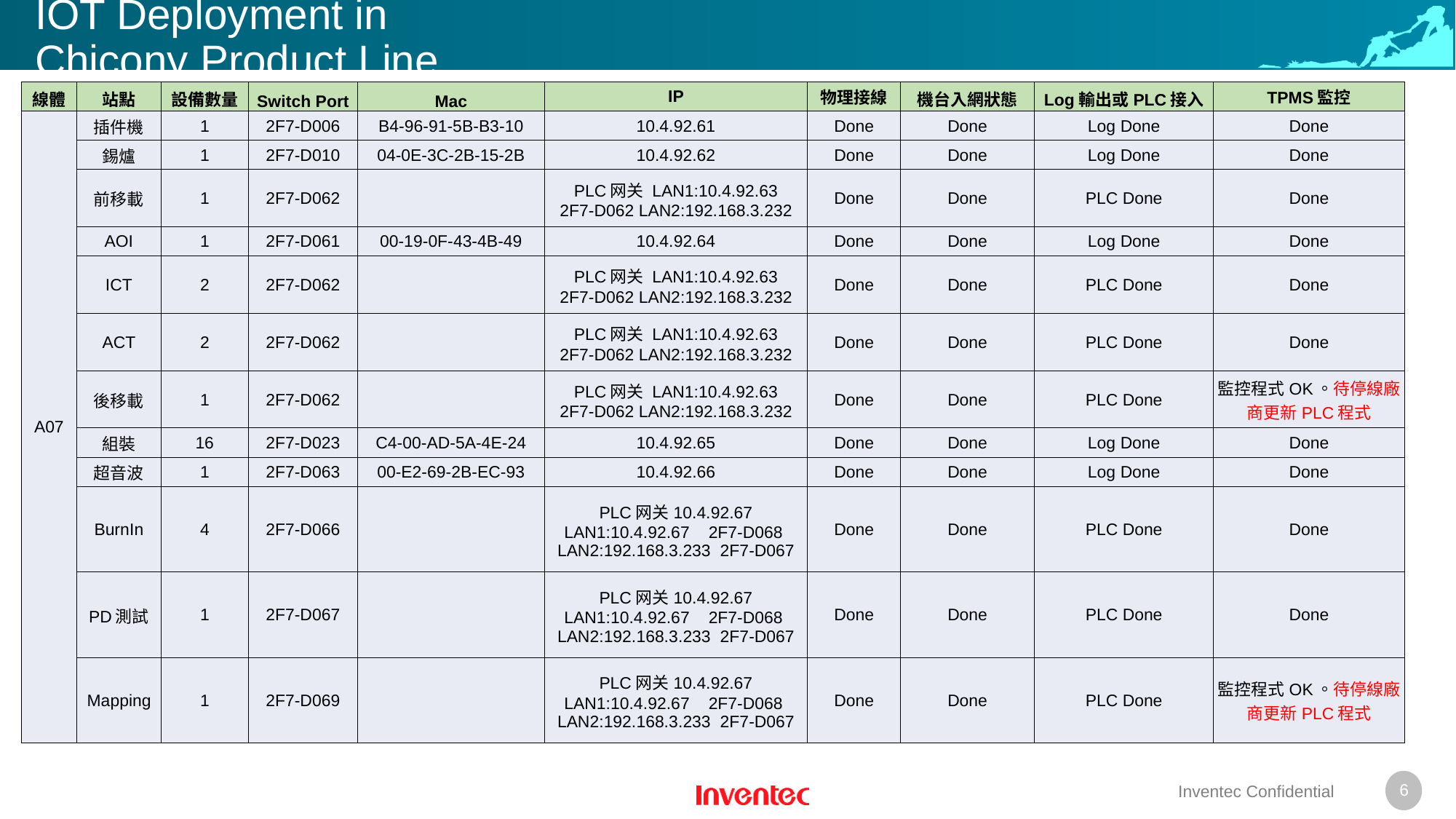

# IOT Deployment in Chicony Product Line
| 線體 | 站點 | 設備數量 | Switch Port | Mac | IP | 物理接線 | 機台入網狀態 | Log輸出或PLC接入 | TPMS監控 |
| --- | --- | --- | --- | --- | --- | --- | --- | --- | --- |
| A07 | 插件機 | 1 | 2F7-D006 | B4-96-91-5B-B3-10 | 10.4.92.61 | Done | Done | Log Done | Done |
|  | 錫爐 | 1 | 2F7-D010 | 04-0E-3C-2B-15-2B | 10.4.92.62 | Done | Done | Log Done | Done |
|  | 前移載 | 1 | 2F7-D062 |  | PLC网关 LAN1:10.4.92.63 2F7-D062 LAN2:192.168.3.232 | Done | Done | PLC Done | Done |
|  | AOI | 1 | 2F7-D061 | 00-19-0F-43-4B-49 | 10.4.92.64 | Done | Done | Log Done | Done |
|  | ICT | 2 | 2F7-D062 |  | PLC网关 LAN1:10.4.92.63 2F7-D062 LAN2:192.168.3.232 | Done | Done | PLC Done | Done |
|  | ACT | 2 | 2F7-D062 |  | PLC网关 LAN1:10.4.92.63 2F7-D062 LAN2:192.168.3.232 | Done | Done | PLC Done | Done |
|  | 後移載 | 1 | 2F7-D062 |  | PLC网关 LAN1:10.4.92.63 2F7-D062 LAN2:192.168.3.232 | Done | Done | PLC Done | 監控程式OK。待停線廠商更新PLC程式 |
|  | 組裝 | 16 | 2F7-D023 | C4-00-AD-5A-4E-24 | 10.4.92.65 | Done | Done | Log Done | Done |
|  | 超音波 | 1 | 2F7-D063 | 00-E2-69-2B-EC-93 | 10.4.92.66 | Done | Done | Log Done | Done |
|  | BurnIn | 4 | 2F7-D066 |  | PLC网关10.4.92.67 LAN1:10.4.92.67 2F7-D068 LAN2:192.168.3.233 2F7-D067 | Done | Done | PLC Done | Done |
|  | PD測試 | 1 | 2F7-D067 |  | PLC网关10.4.92.67 LAN1:10.4.92.67 2F7-D068 LAN2:192.168.3.233 2F7-D067 | Done | Done | PLC Done | Done |
|  | Mapping | 1 | 2F7-D069 |  | PLC网关10.4.92.67 LAN1:10.4.92.67 2F7-D068 LAN2:192.168.3.233 2F7-D067 | Done | Done | PLC Done | 監控程式OK。待停線廠商更新PLC程式 |